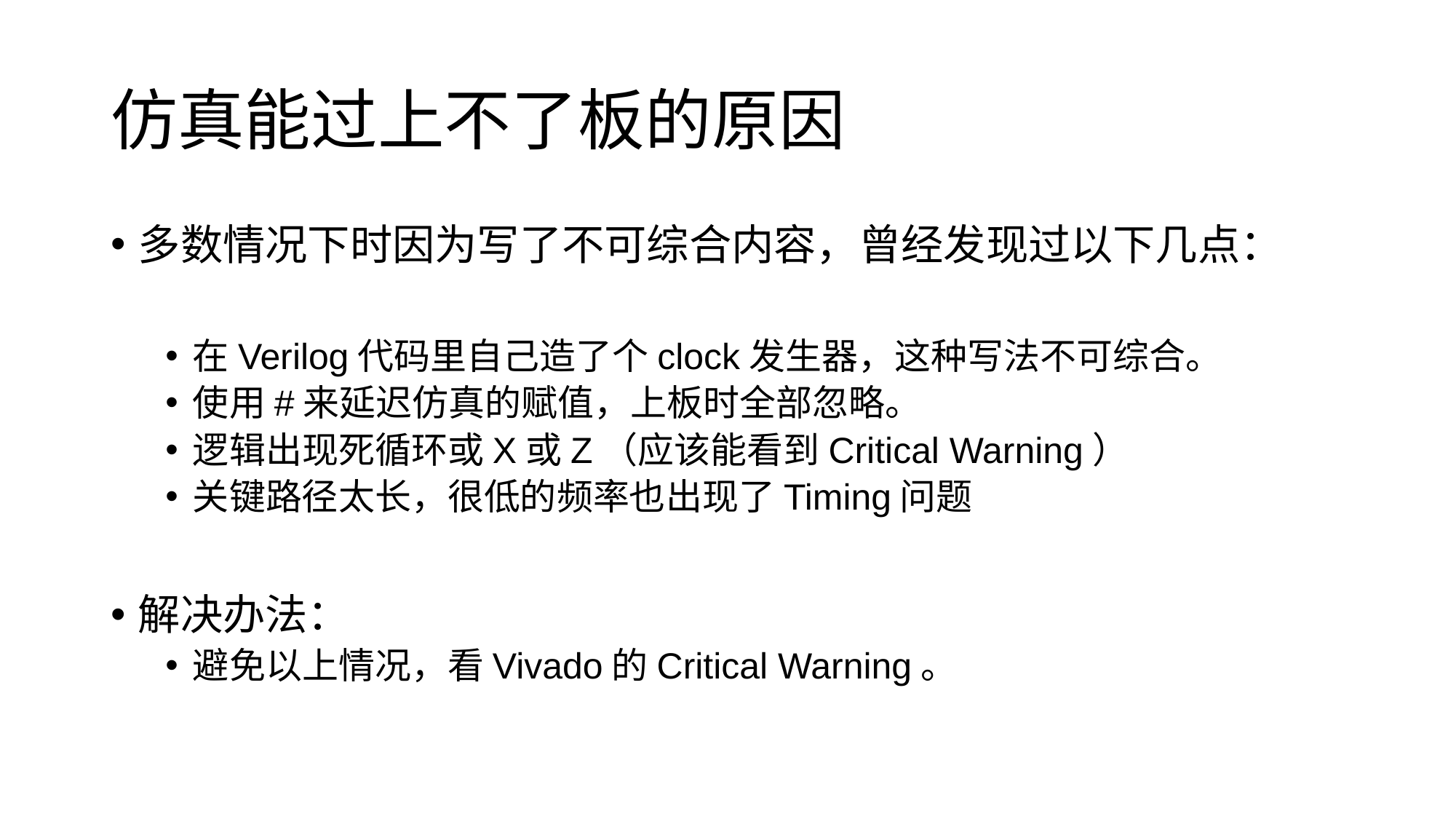

# 仿真能过上不了板的原因
多数情况下时因为写了不可综合内容，曾经发现过以下几点：

在Verilog代码里自己造了个clock发生器，这种写法不可综合。
使用#来延迟仿真的赋值，上板时全部忽略。
逻辑出现死循环或X或Z（应该能看到Critical Warning）
关键路径太长，很低的频率也出现了Timing问题

解决办法：
避免以上情况，看Vivado的Critical Warning。